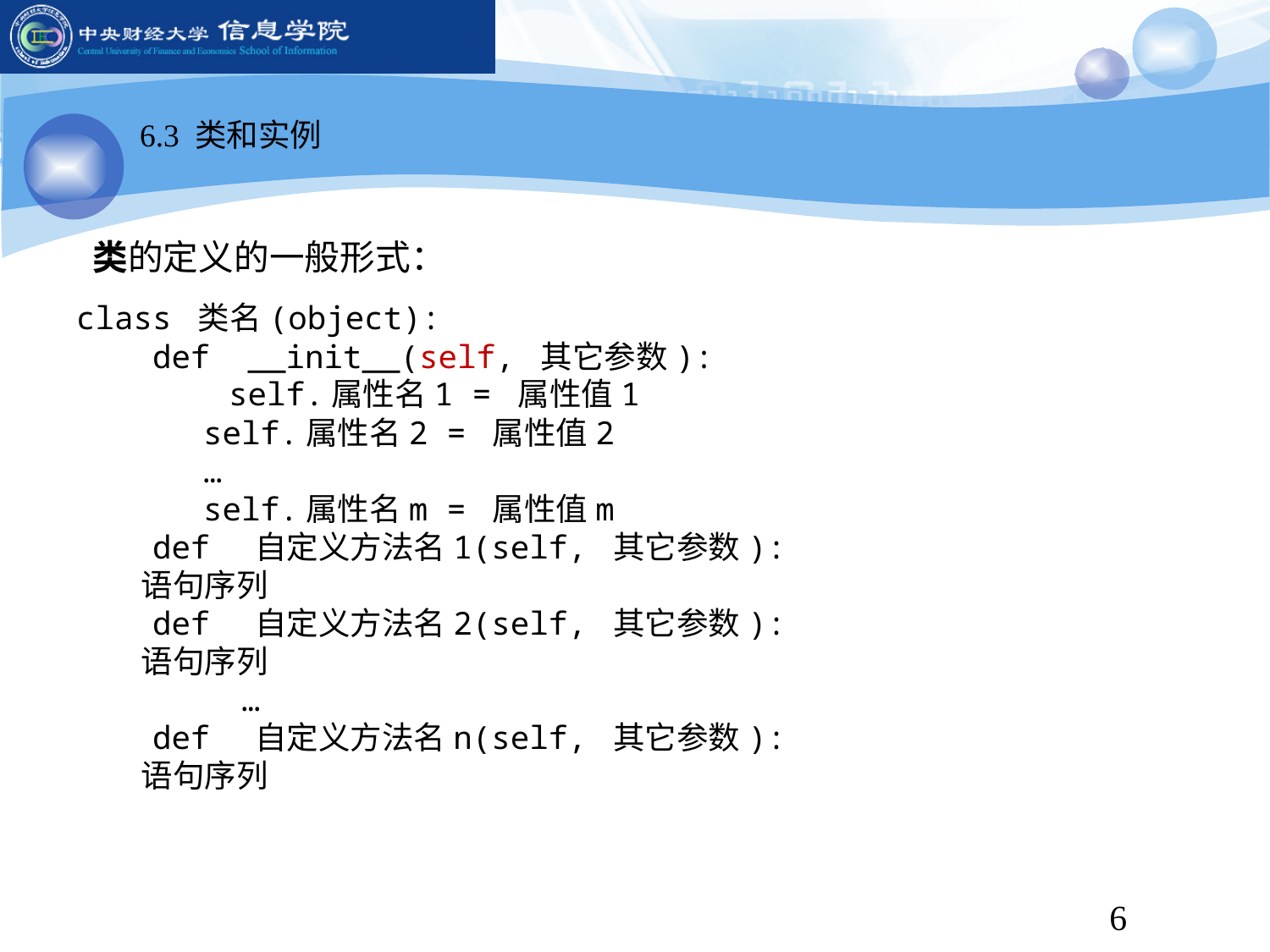

6.3 类和实例
 类的定义的一般形式：

class 类名(object):
    def  __init__(self, 其它参数):
        self.属性名1 = 属性值1
	self.属性名2 = 属性值2
	…
	self.属性名m = 属性值m
    def  自定义方法名1(self, 其它参数):
        语句序列
    def  自定义方法名2(self, 其它参数):
        语句序列
	  …
    def  自定义方法名n(self, 其它参数):
        语句序列